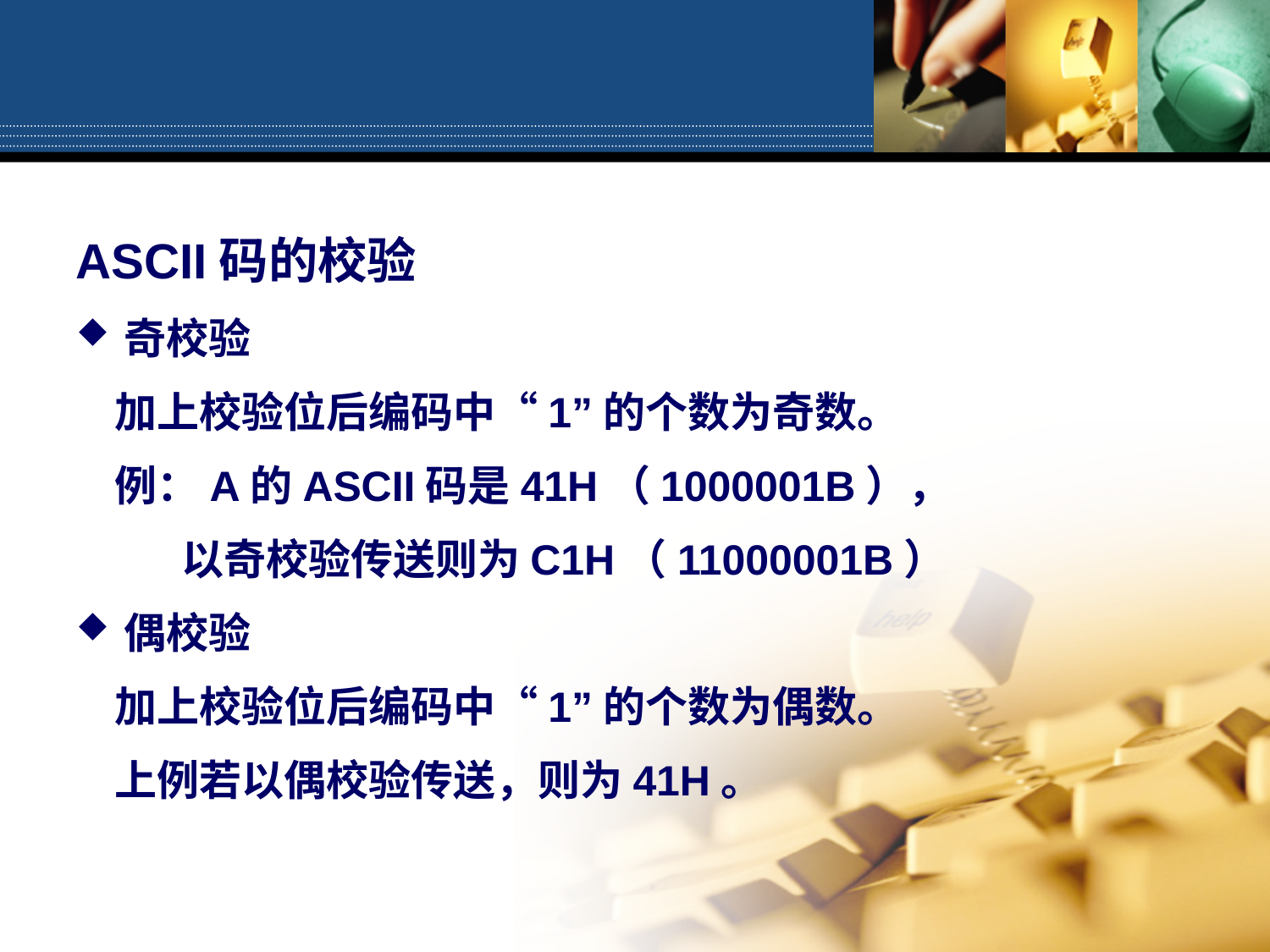

ASCII码的校验
奇校验
   加上校验位后编码中“1”的个数为奇数。
   例：A的ASCII码是41H（1000001B），
          以奇校验传送则为C1H（11000001B）
偶校验
   加上校验位后编码中“1”的个数为偶数。
   上例若以偶校验传送，则为41H。